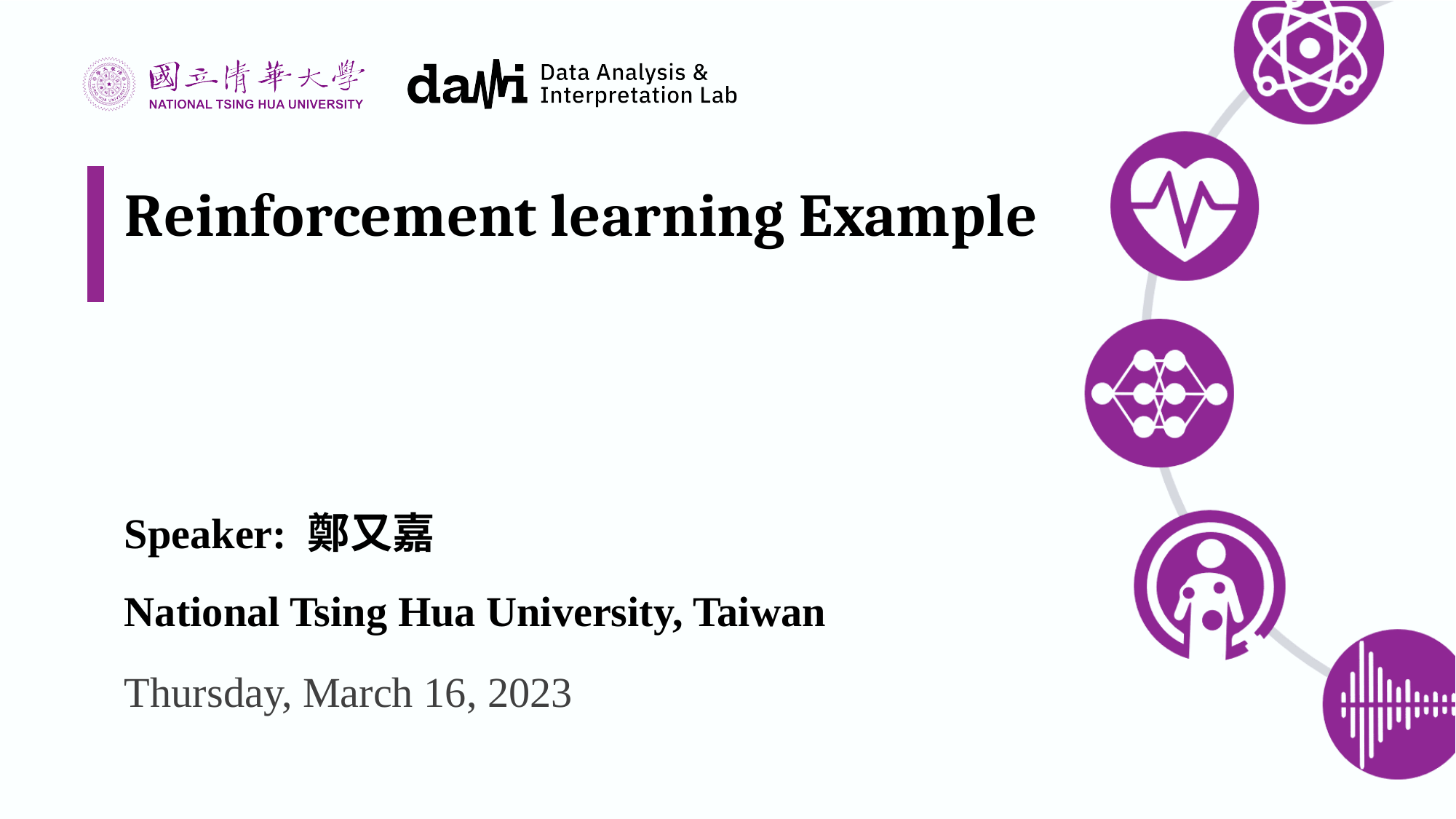

# Reinforcement learning Example
Speaker: 鄭又嘉
National Tsing Hua University, Taiwan
Thursday, March 16, 2023